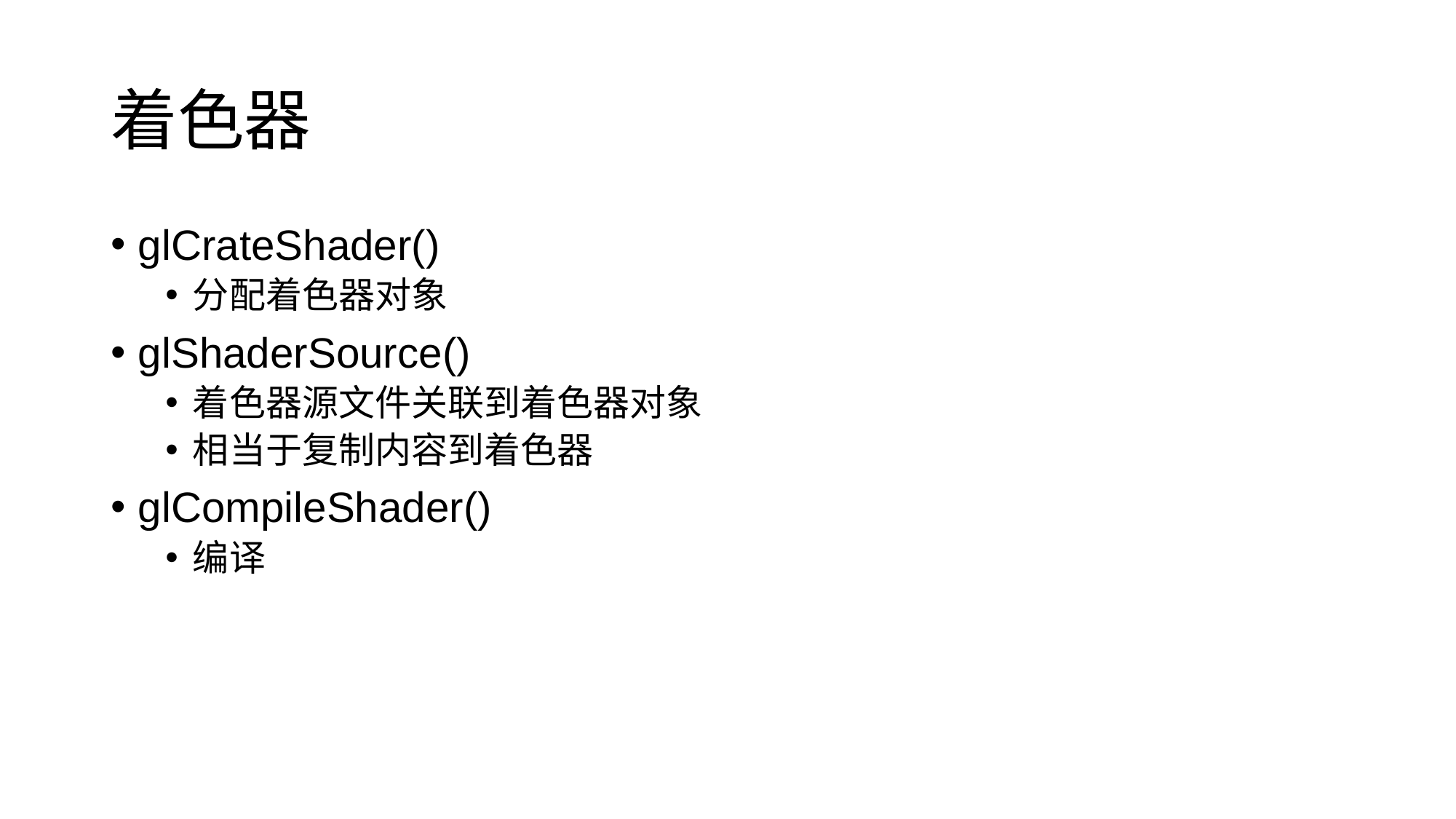

# 着色器
glCrateShader()
分配着色器对象
glShaderSource()
着色器源文件关联到着色器对象
相当于复制内容到着色器
glCompileShader()
编译